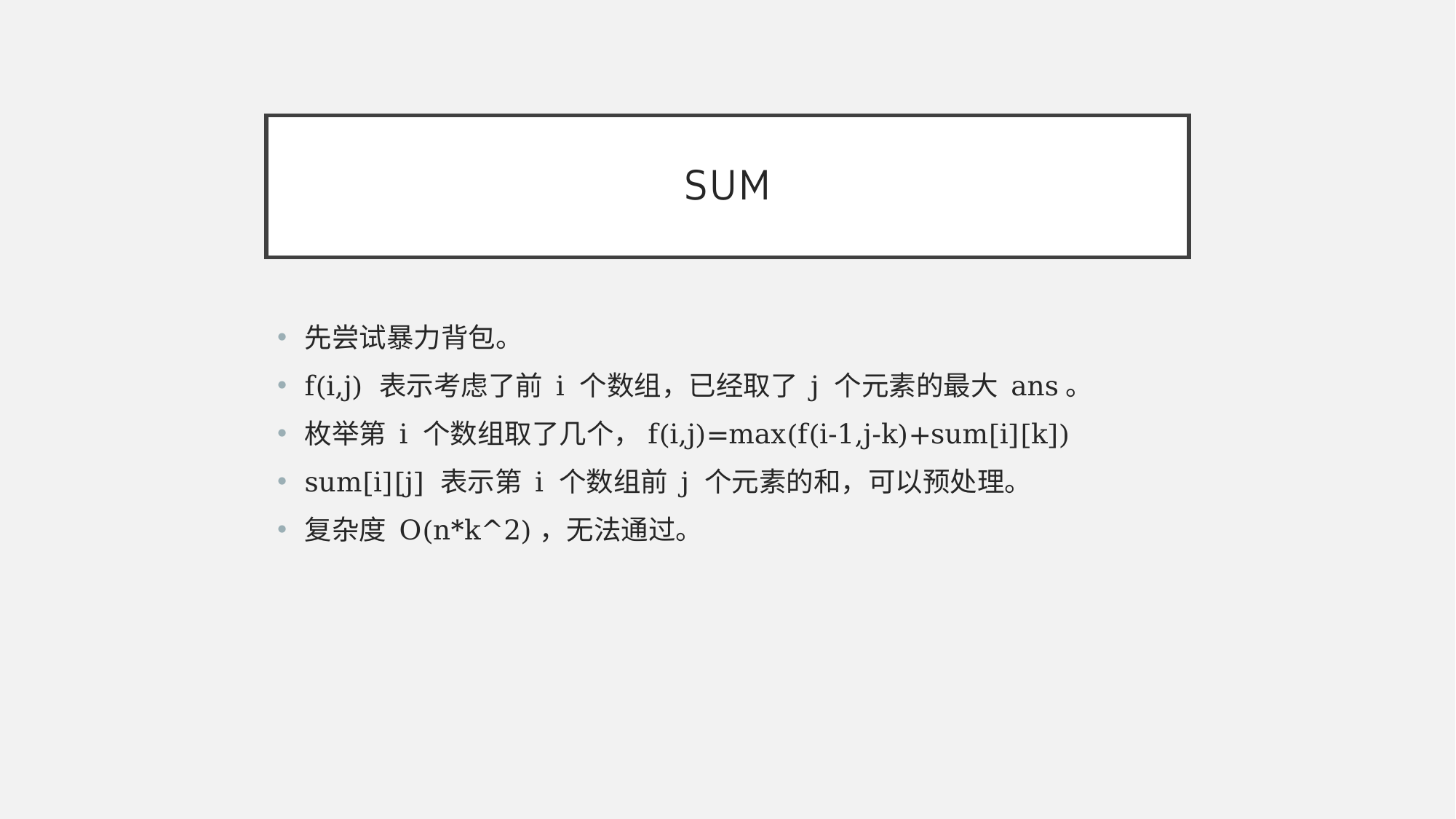

# sum
先尝试暴力背包。
f(i,j) 表示考虑了前 i 个数组，已经取了 j 个元素的最大 ans。
枚举第 i 个数组取了几个，f(i,j)=max(f(i-1,j-k)+sum[i][k])
sum[i][j] 表示第 i 个数组前 j 个元素的和，可以预处理。
复杂度 O(n*k^2)，无法通过。